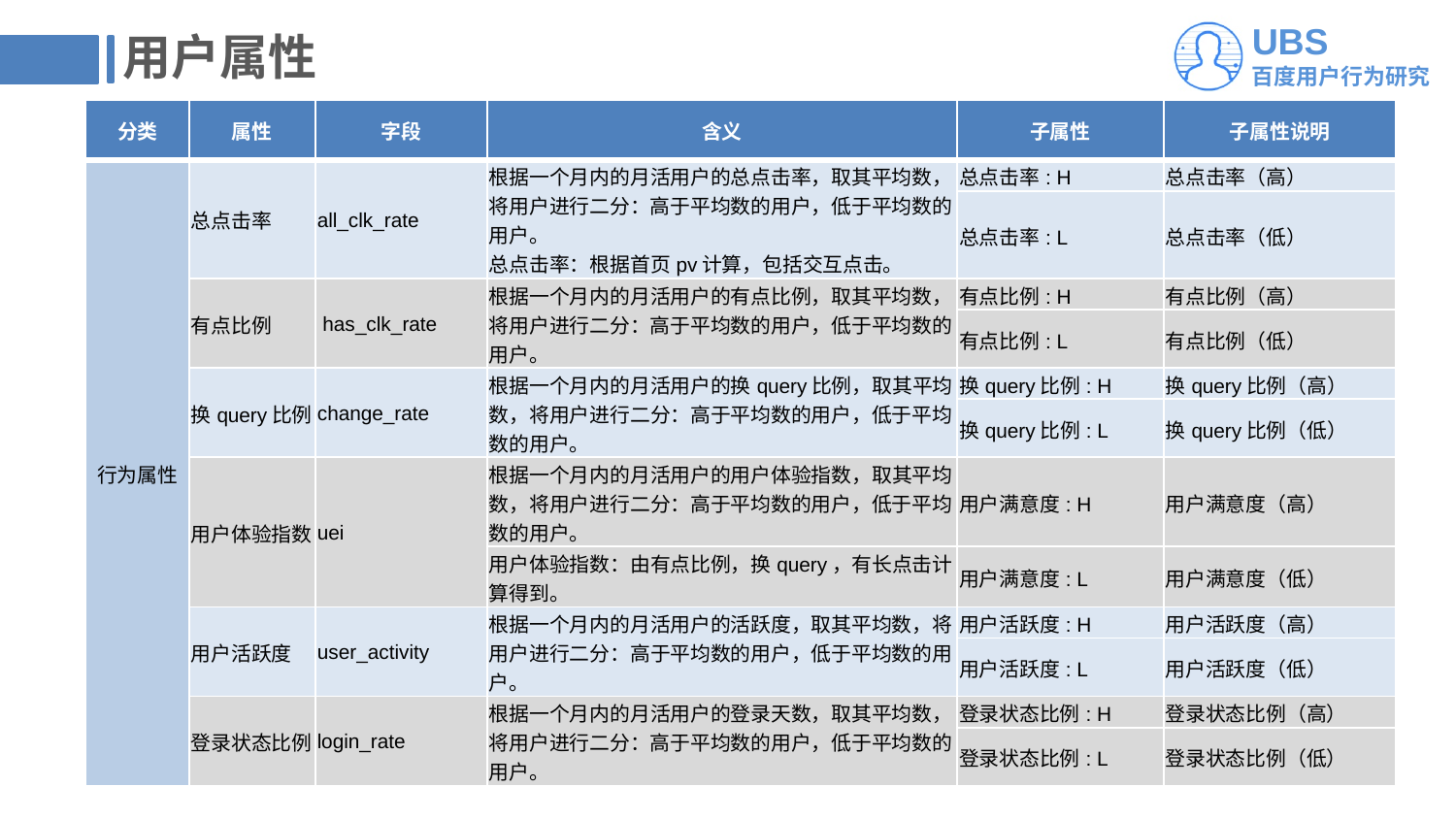

# 用户属性

| 分类 | 属性 | 字段 | 含义 | 子属性 | 子属性说明 |
| --- | --- | --- | --- | --- | --- |
| 行为属性 | 总点击率 | all\_clk\_rate | 根据一个月内的月活用户的总点击率，取其平均数，将用户进行二分：高于平均数的用户，低于平均数的用户。 总点击率：根据首页pv计算，包括交互点击。 | 总点击率: H | 总点击率（高） |
|  |  |  |  | 总点击率: L | 总点击率（低） |
|  | 有点比例 | has\_clk\_rate | 根据一个月内的月活用户的有点比例，取其平均数，将用户进行二分：高于平均数的用户，低于平均数的用户。 | 有点比例: H | 有点比例（高） |
|  |  |  |  | 有点比例: L | 有点比例（低） |
|  | 换query比例 | change\_rate | 根据一个月内的月活用户的换query比例，取其平均数，将用户进行二分：高于平均数的用户，低于平均数的用户。 | 换query比例: H | 换query比例（高） |
|  |  |  |  | 换query比例: L | 换query比例（低） |
|  | 用户体验指数 | uei | 根据一个月内的月活用户的用户体验指数，取其平均数，将用户进行二分：高于平均数的用户，低于平均数的用户。 | 用户满意度: H | 用户满意度（高） |
|  |  |  | 用户体验指数：由有点比例，换query，有长点击计算得到。 | 用户满意度: L | 用户满意度（低） |
|  | 用户活跃度 | user\_activity | 根据一个月内的月活用户的活跃度，取其平均数，将用户进行二分：高于平均数的用户，低于平均数的用户。 | 用户活跃度: H | 用户活跃度（高） |
|  |  |  |  | 用户活跃度: L | 用户活跃度（低） |
|  | 登录状态比例 | login\_rate | 根据一个月内的月活用户的登录天数，取其平均数，将用户进行二分：高于平均数的用户，低于平均数的用户。 | 登录状态比例: H | 登录状态比例（高） |
|  |  |  |  | 登录状态比例: L | 登录状态比例（低） |